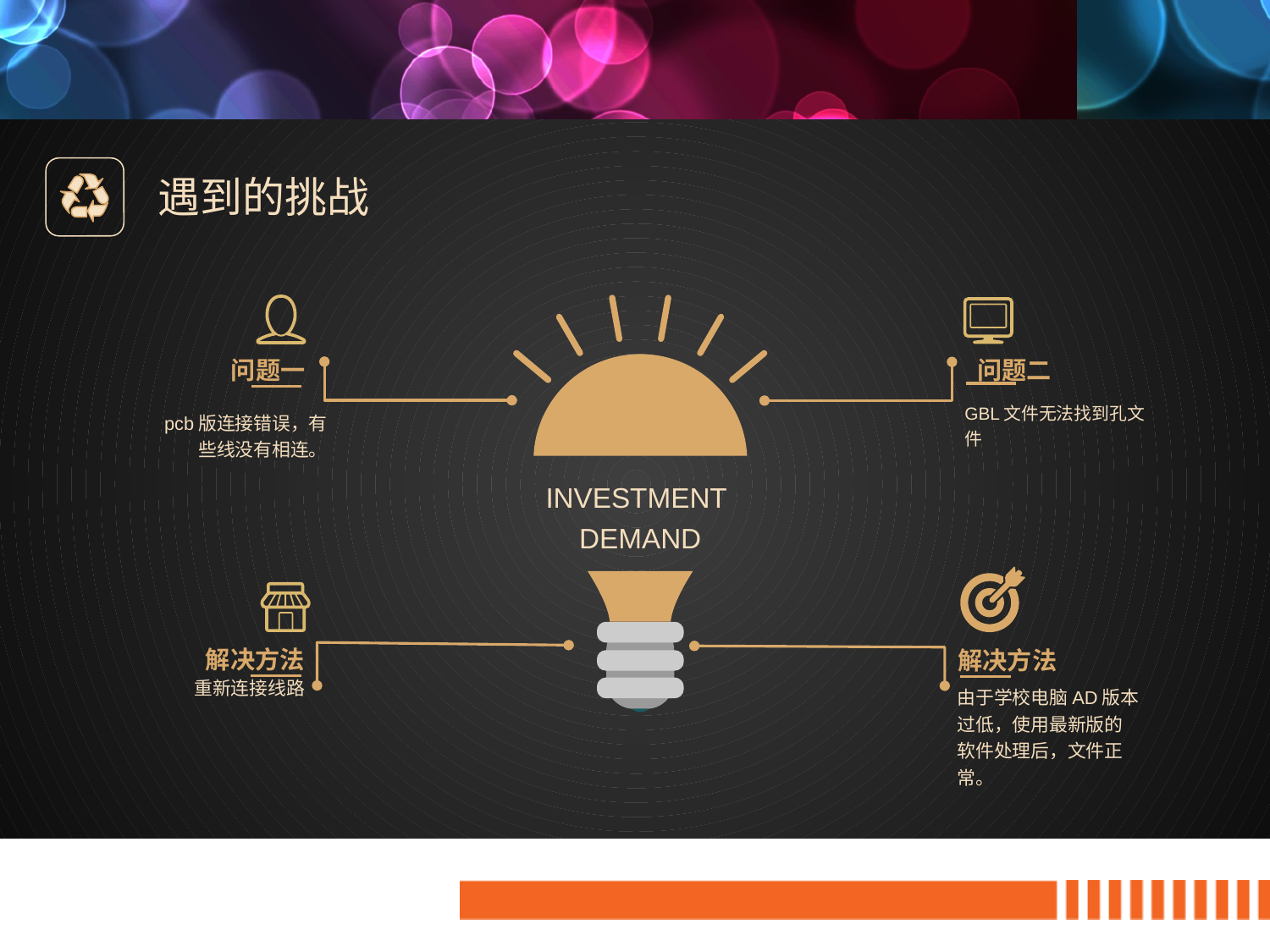

遇到的挑战

问题一
问题二

GBL文件无法找到孔文件
pcb版连接错误，有些线没有相连。
INVESTMENT
DEMAND

解决方法
解决方法

重新连接线路
由于学校电脑AD版本过低，使用最新版的软件处理后，文件正常。